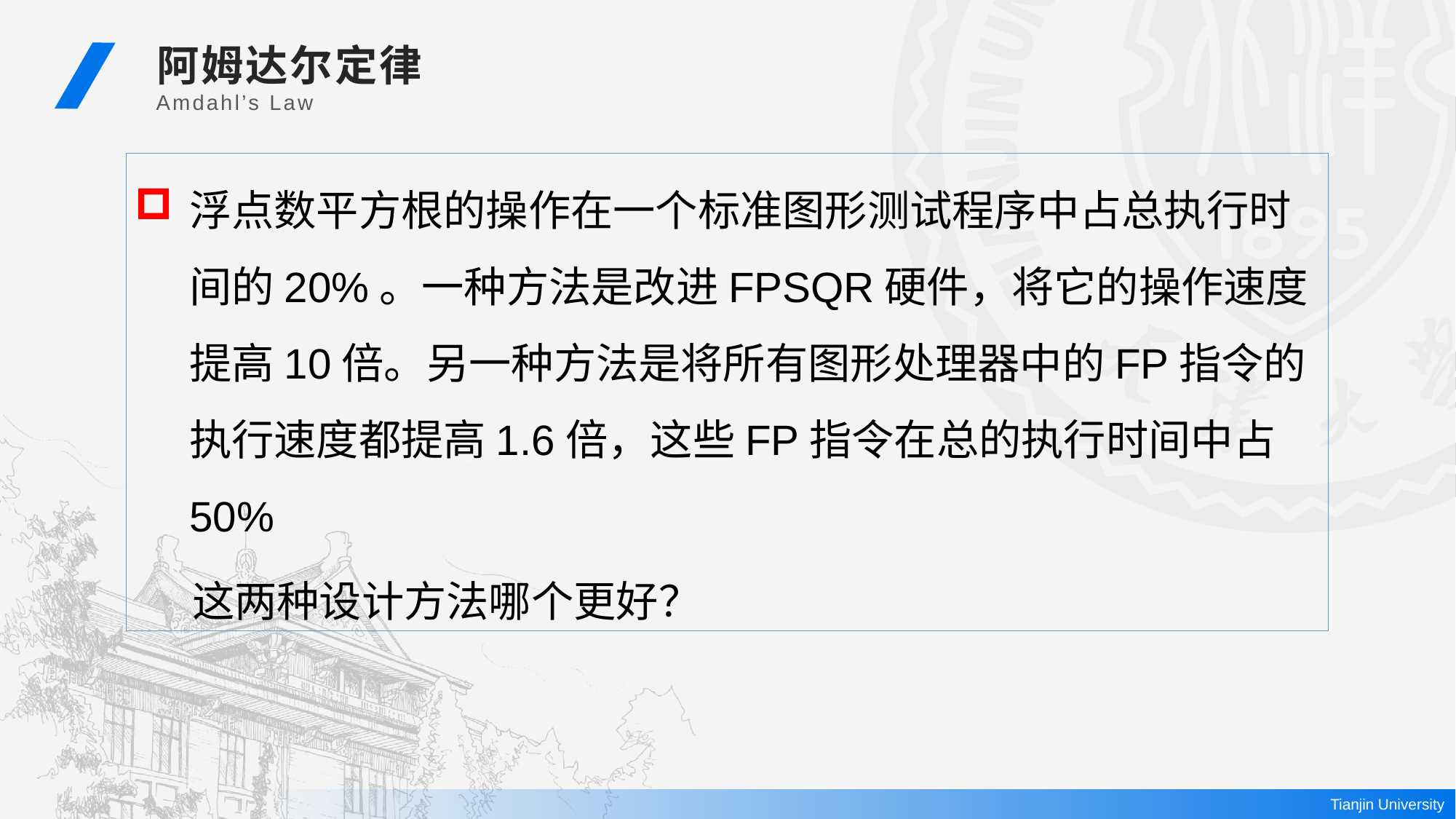

阿姆达尔定律
   Amdahl’s Law
浮点数平方根的操作在一个标准图形测试程序中占总执行时间的20%。一种方法是改进FPSQR硬件，将它的操作速度提高10倍。另一种方法是将所有图形处理器中的FP指令的执行速度都提高1.6倍，这些FP指令在总的执行时间中占50%
     这两种设计方法哪个更好？